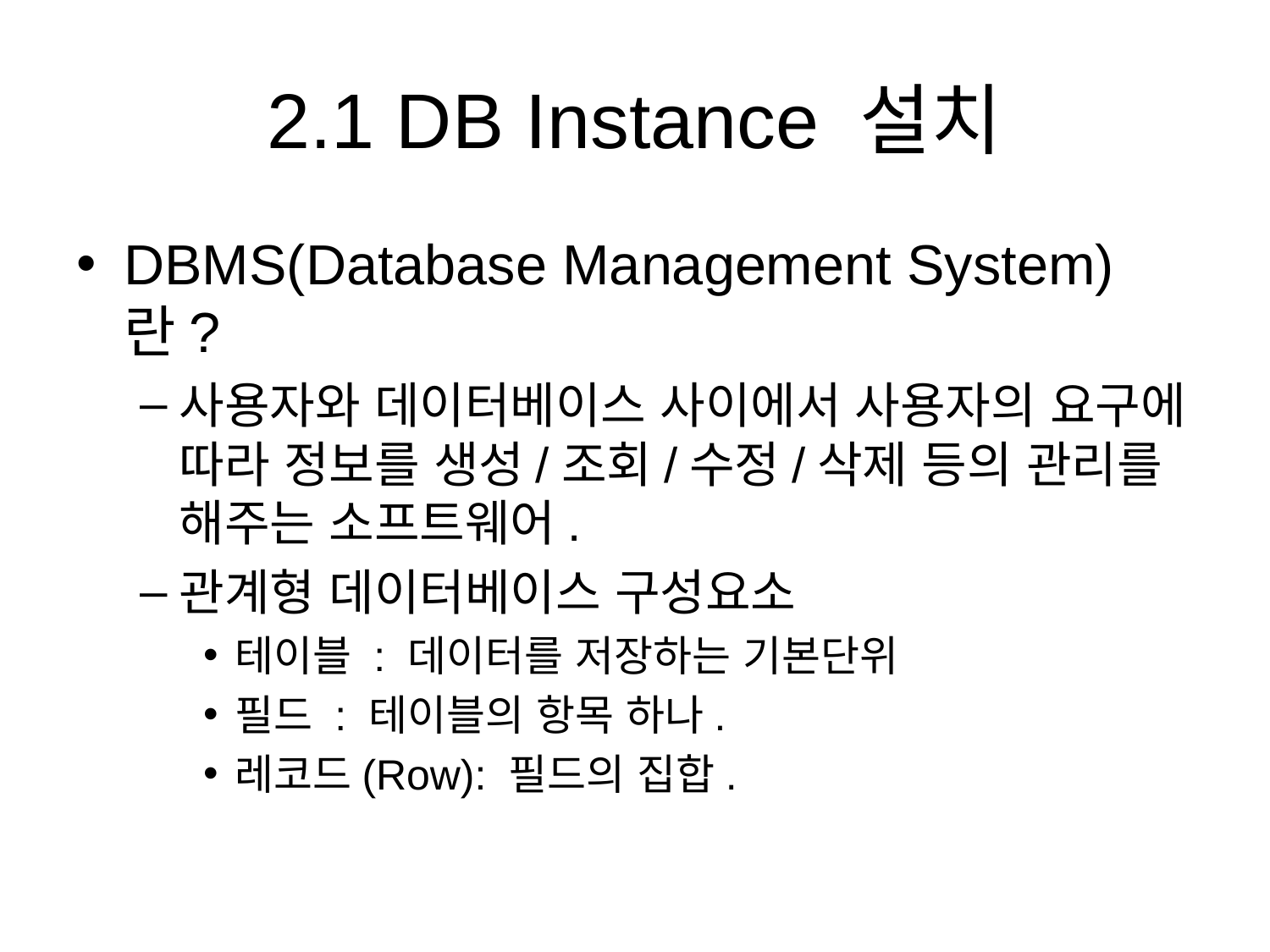

# 2.1 DB Instance 설치
DBMS(Database Management System) 란?
사용자와 데이터베이스 사이에서 사용자의 요구에 따라 정보를 생성/조회/수정/삭제 등의 관리를 해주는 소프트웨어.
관계형 데이터베이스 구성요소
테이블 : 데이터를 저장하는 기본단위
필드 : 테이블의 항목 하나.
레코드(Row): 필드의 집합.